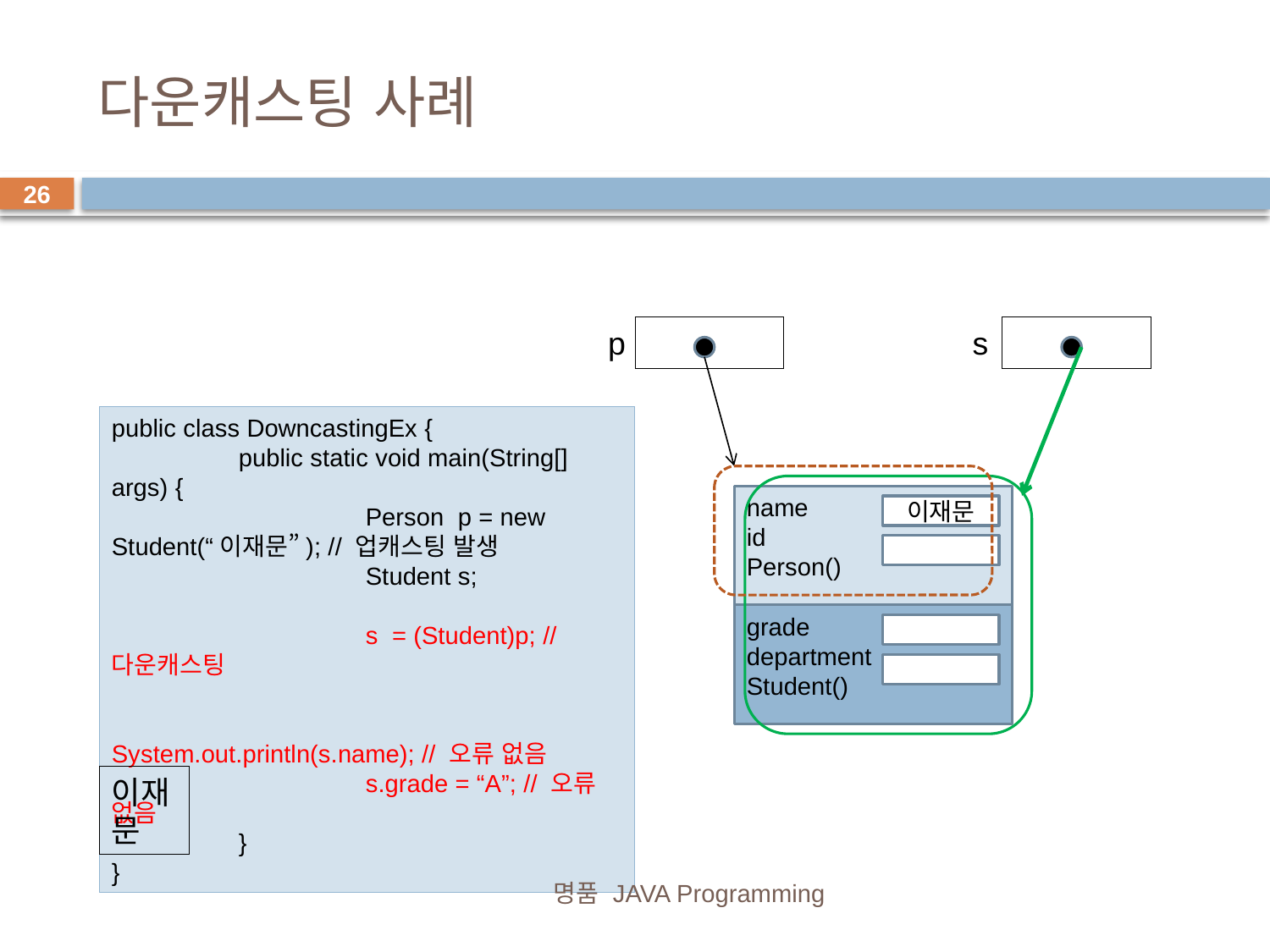

# 다운캐스팅 사례
26
p

s

public class DowncastingEx {
	public static void main(String[] args) {
		Person  p = new Student(“이재문”); // 업캐스팅 발생
		Student s;

		s  = (Student)p; // 다운캐스팅

		System.out.println(s.name); // 오류 없음
		s.grade = “A”; // 오류 없음
	}
}

name
id
Person()
이재문

grade
department
Student()

이재문
명품 JAVA Programming